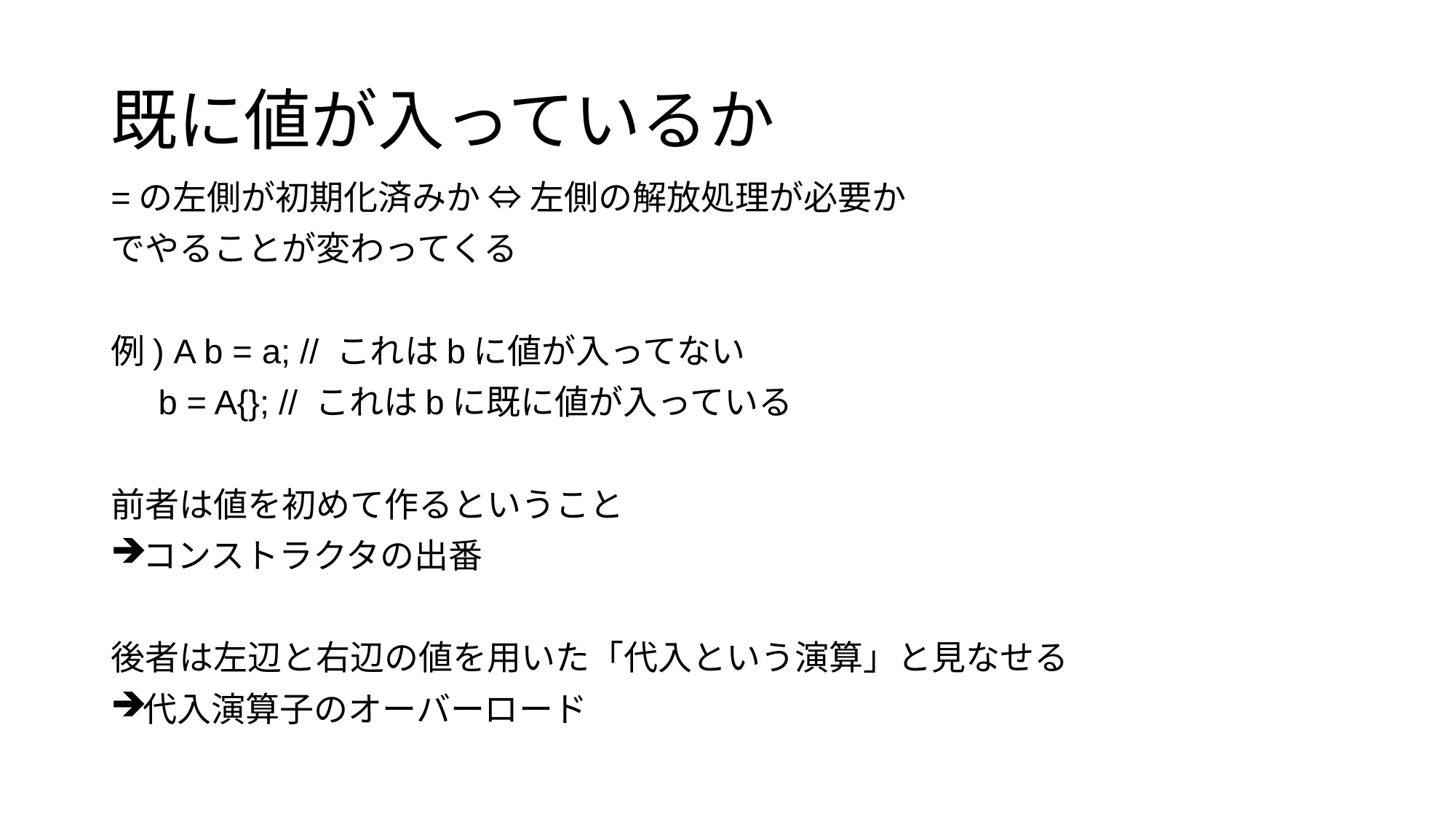

# 既に値が入っているか
=の左側が初期化済みか ⇔ 左側の解放処理が必要か
でやることが変わってくる

例) A b = a; // これはbに値が入ってない
     b = A{}; // これはbに既に値が入っている

前者は値を初めて作るということ
コンストラクタの出番

後者は左辺と右辺の値を用いた「代入という演算」と見なせる
代入演算子のオーバーロード